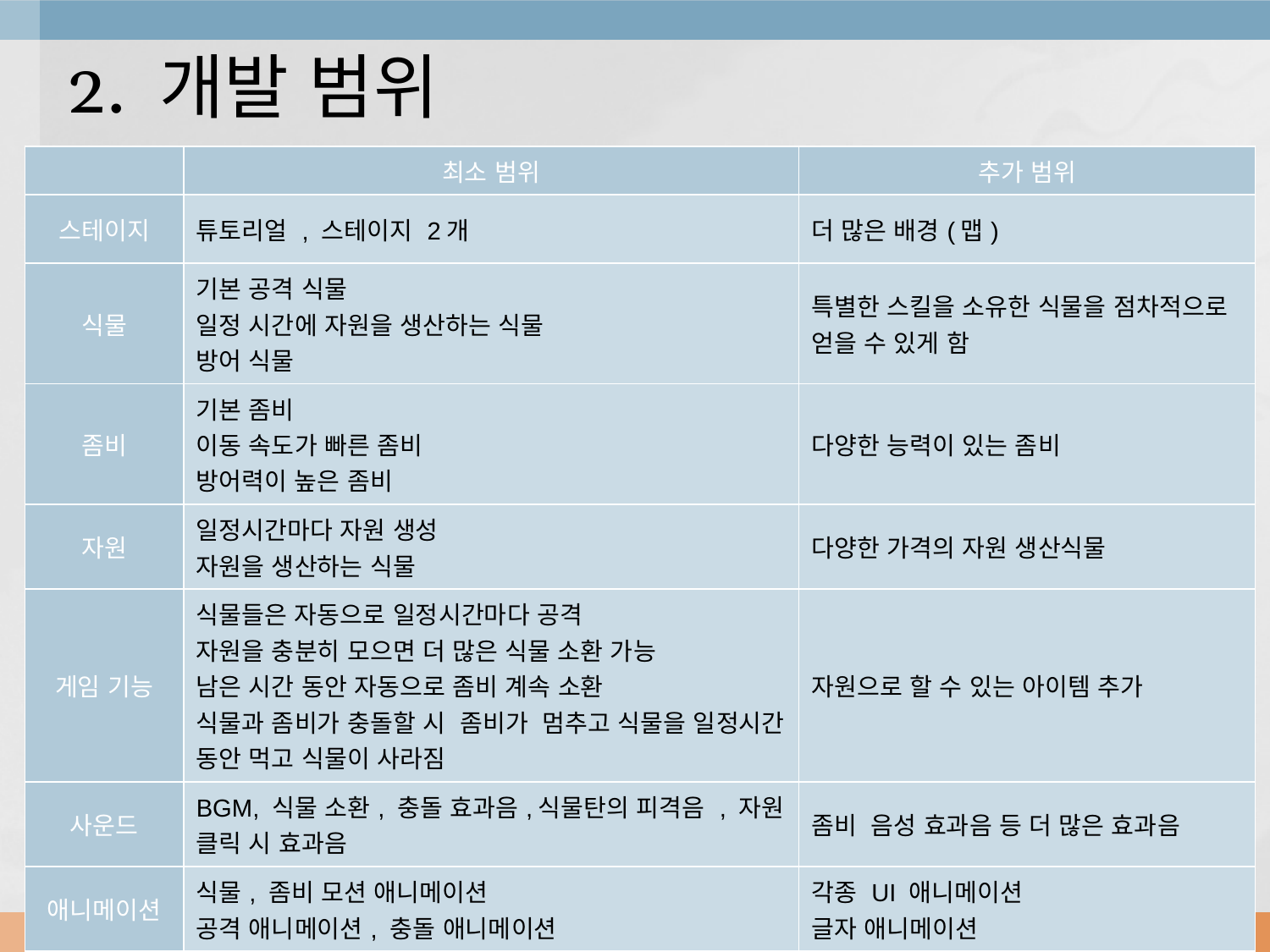

2. 개발 범위
|  | 최소 범위 | 추가 범위 |
| --- | --- | --- |
| 스테이지 | 튜토리얼 , 스테이지 2개 | 더 많은 배경(맵) |
| 식물 | 기본 공격 식물 일정 시간에 자원을 생산하는 식물 방어 식물 | 특별한 스킬을 소유한 식물을 점차적으로 얻을 수 있게 함 |
| 좀비 | 기본 좀비 이동 속도가 빠른 좀비 방어력이 높은 좀비 | 다양한 능력이 있는 좀비 |
| 자원 | 일정시간마다 자원 생성 자원을 생산하는 식물 | 다양한 가격의 자원 생산식물 |
| 게임 기능 | 식물들은 자동으로 일정시간마다 공격 자원을 충분히 모으면 더 많은 식물 소환 가능 남은 시간 동안 자동으로 좀비 계속 소환 식물과 좀비가 충돌할 시 좀비가 멈추고 식물을 일정시간 동안 먹고 식물이 사라짐 | 자원으로 할 수 있는 아이템 추가 |
| 사운드 | BGM, 식물 소환, 충돌 효과음,식물탄의 피격음 , 자원 클릭 시 효과음 | 좀비 음성 효과음 등 더 많은 효과음 |
| 애니메이션 | 식물, 좀비 모션 애니메이션 공격 애니메이션, 충돌 애니메이션 | 각종 UI 애니메이션 글자 애니메이션 |